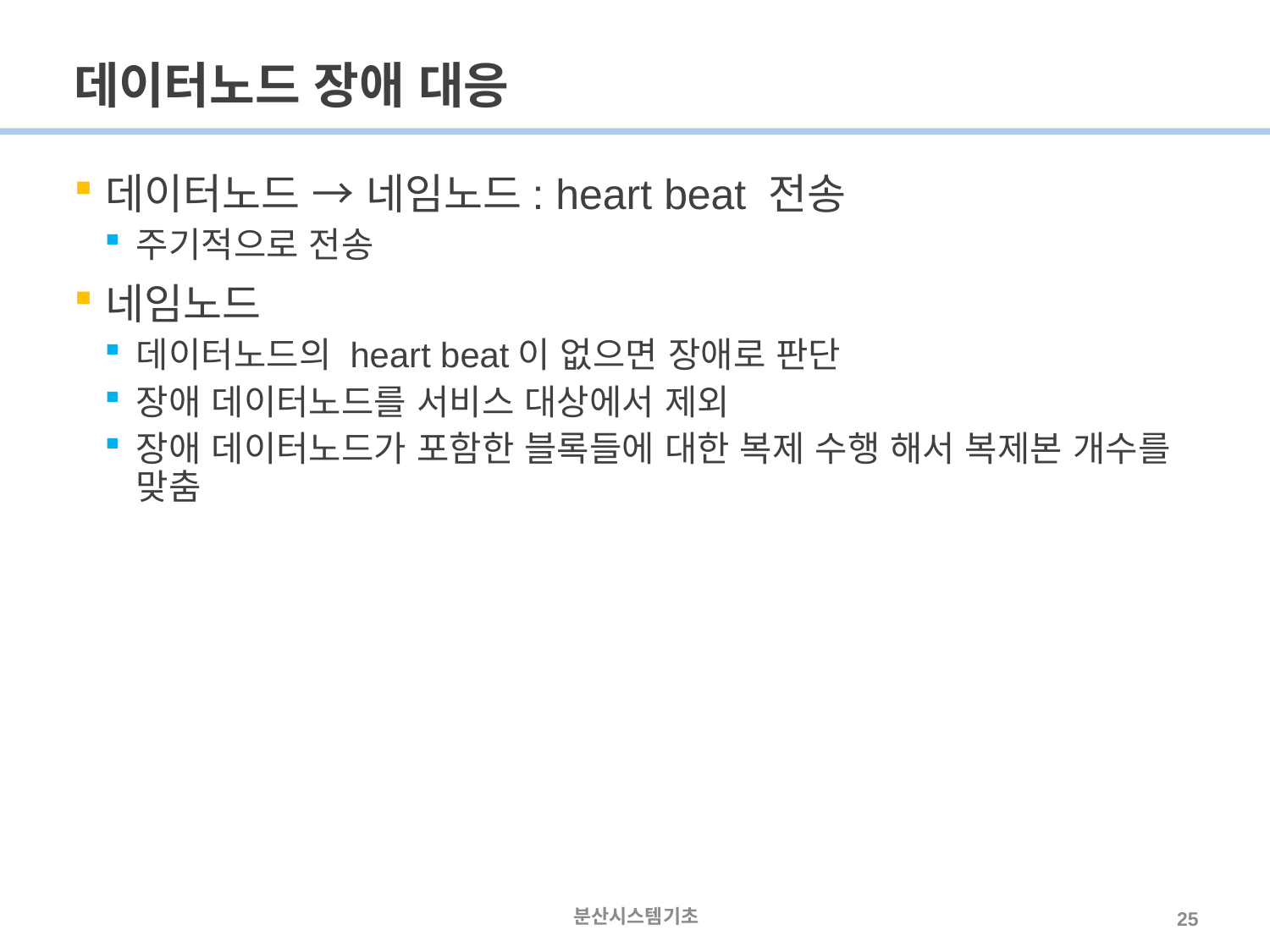

# 데이터노드 장애 대응
데이터노드 → 네임노드: heart beat 전송
주기적으로 전송
네임노드
데이터노드의 heart beat이 없으면 장애로 판단
장애 데이터노드를 서비스 대상에서 제외
장애 데이터노드가 포함한 블록들에 대한 복제 수행 해서 복제본 개수를 맞춤
분산시스템기초
25